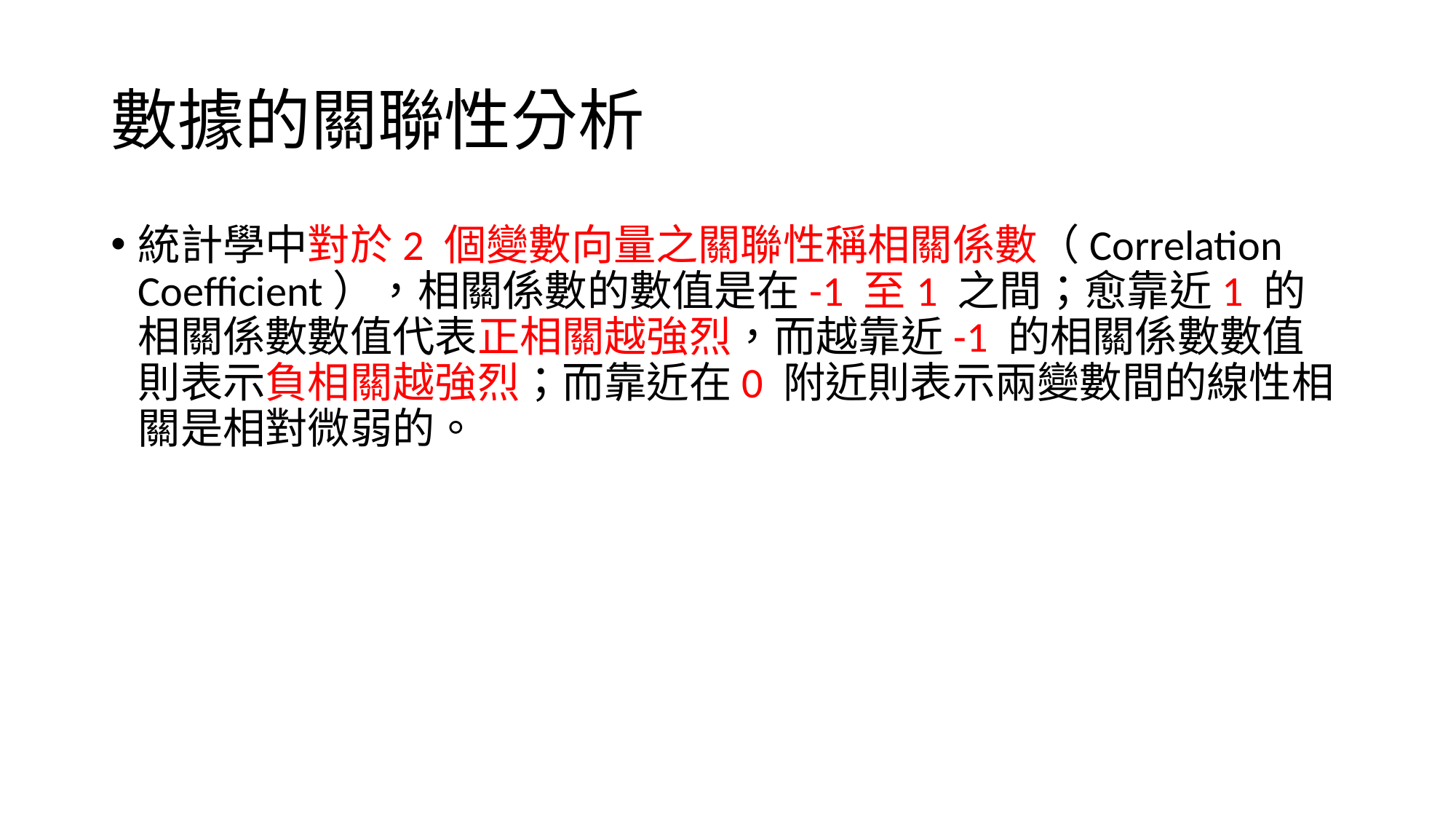

# 數據的關聯性分析
統計學中對於2 個變數向量之關聯性稱相關係數（Correlation Coefficient），相關係數的數值是在-1 至1 之間；愈靠近1 的相關係數數值代表正相關越強烈，而越靠近-1 的相關係數數值則表示負相關越強烈；而靠近在0 附近則表示兩變數間的線性相關是相對微弱的。